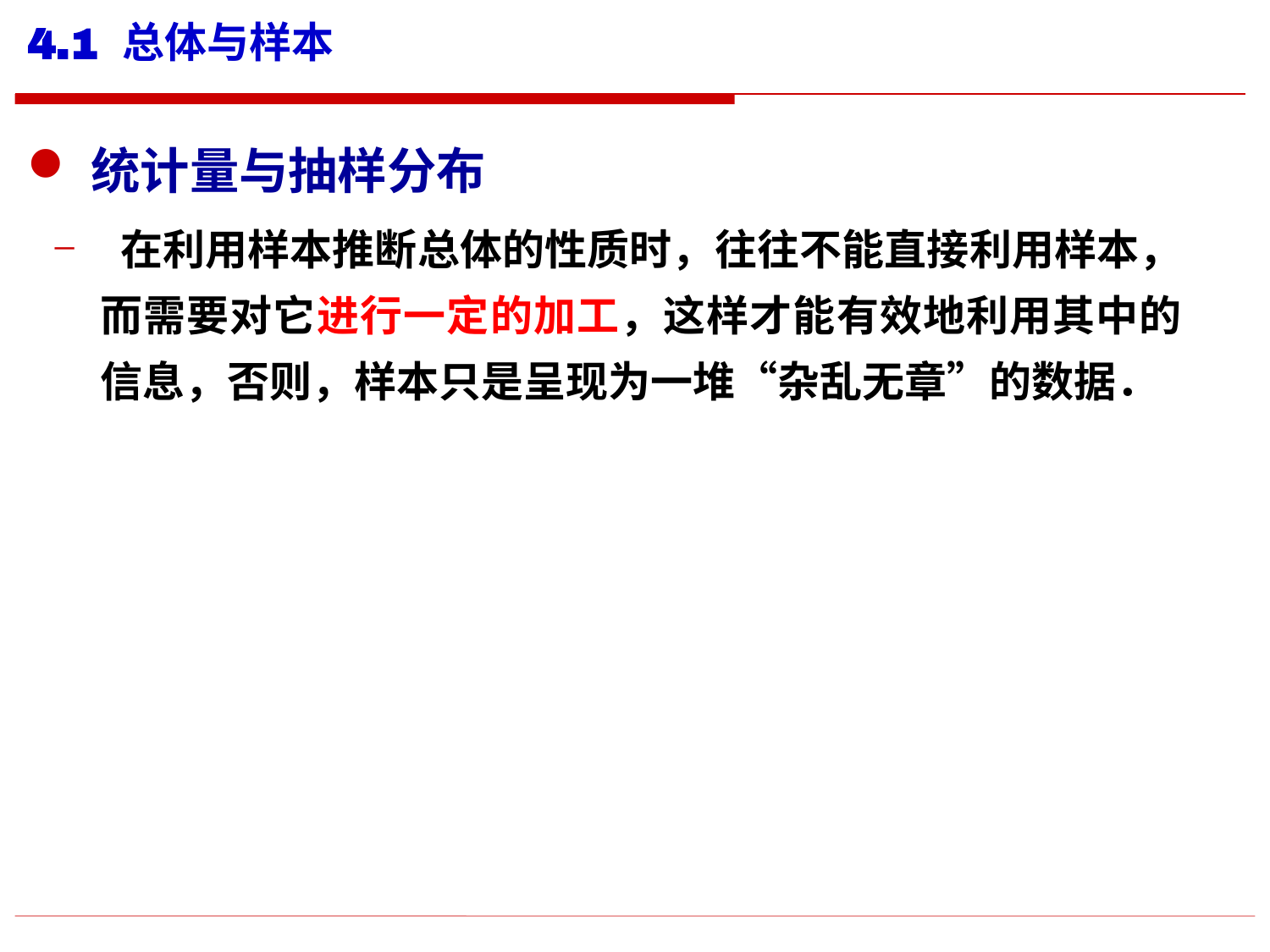

# 4.1 总体与样本
统计量与抽样分布
 在利用样本推断总体的性质时，往往不能直接利用样本，而需要对它进行一定的加工，这样才能有效地利用其中的信息，否则，样本只是呈现为一堆“杂乱无章”的数据．